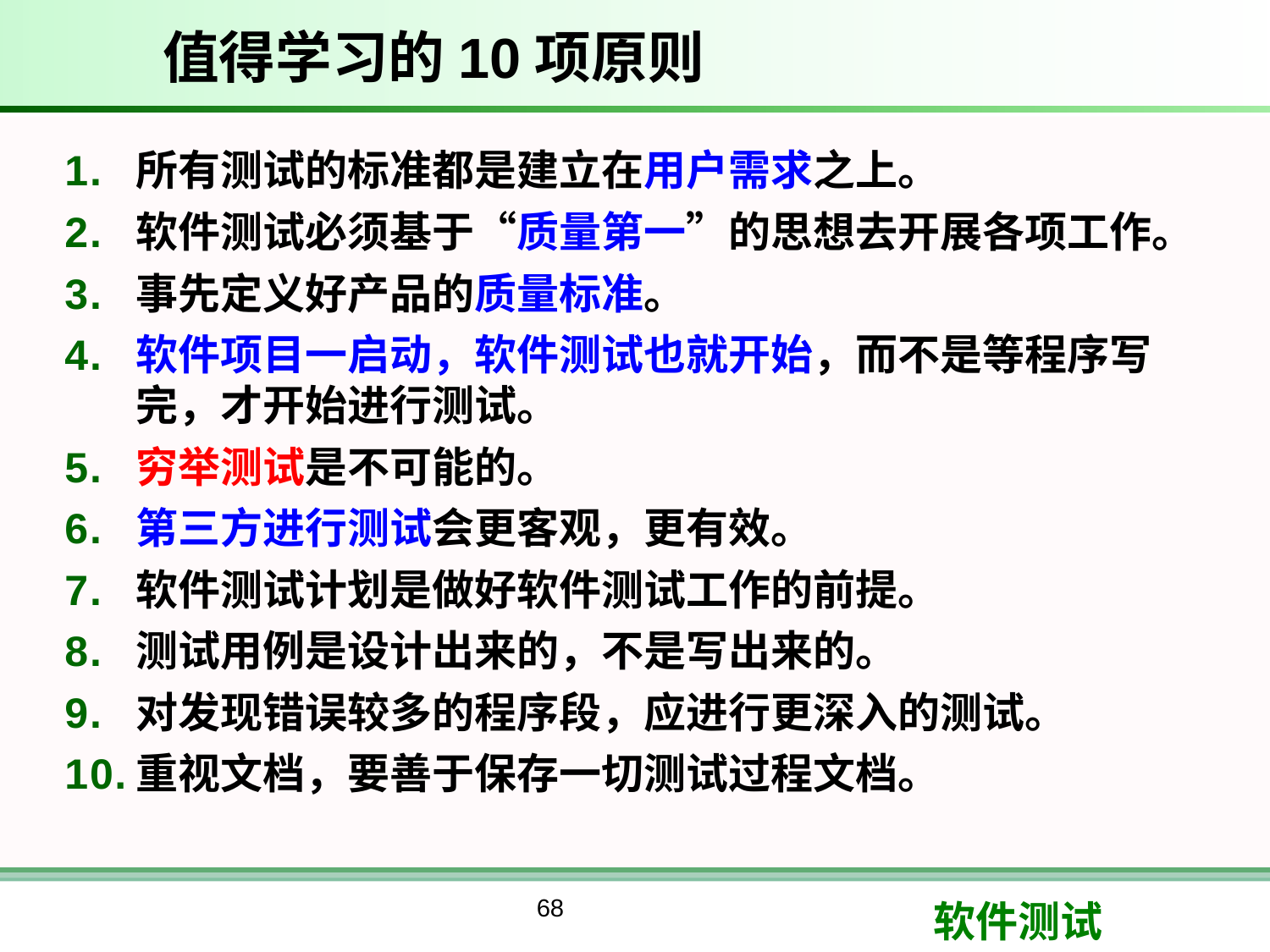

# 值得学习的10项原则
所有测试的标准都是建立在用户需求之上。
软件测试必须基于“质量第一”的思想去开展各项工作。
事先定义好产品的质量标准。
软件项目一启动，软件测试也就开始，而不是等程序写完，才开始进行测试。
穷举测试是不可能的。
第三方进行测试会更客观，更有效。
软件测试计划是做好软件测试工作的前提。
测试用例是设计出来的，不是写出来的。
对发现错误较多的程序段，应进行更深入的测试。
重视文档，要善于保存一切测试过程文档。

68